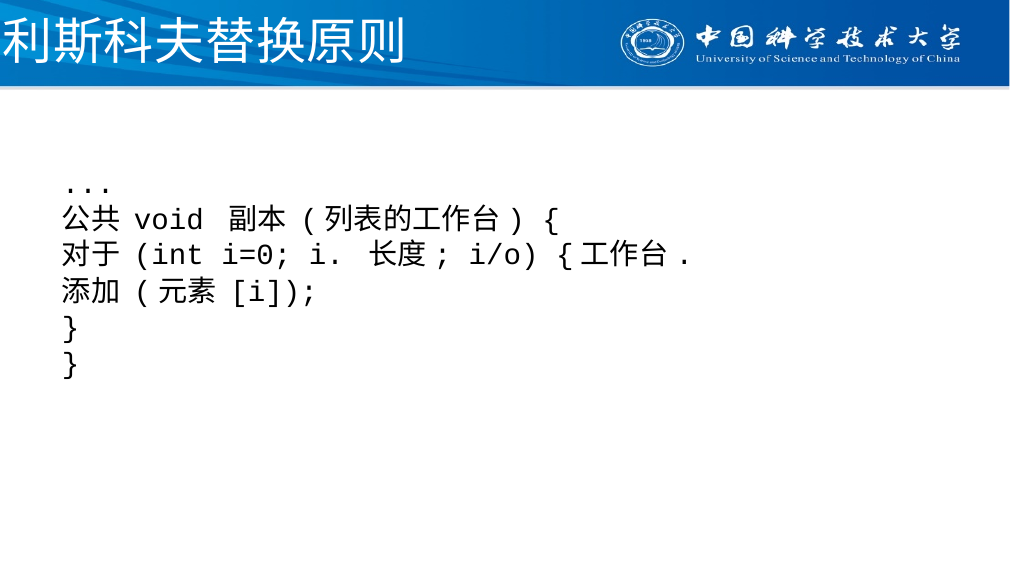

# 利斯科夫替换原则
...
公共 void 副本 (列表的工作台) {
对于 (int i=0; i. 长度; i/o) {工作台. 添加 (元素 [i]);
}
}